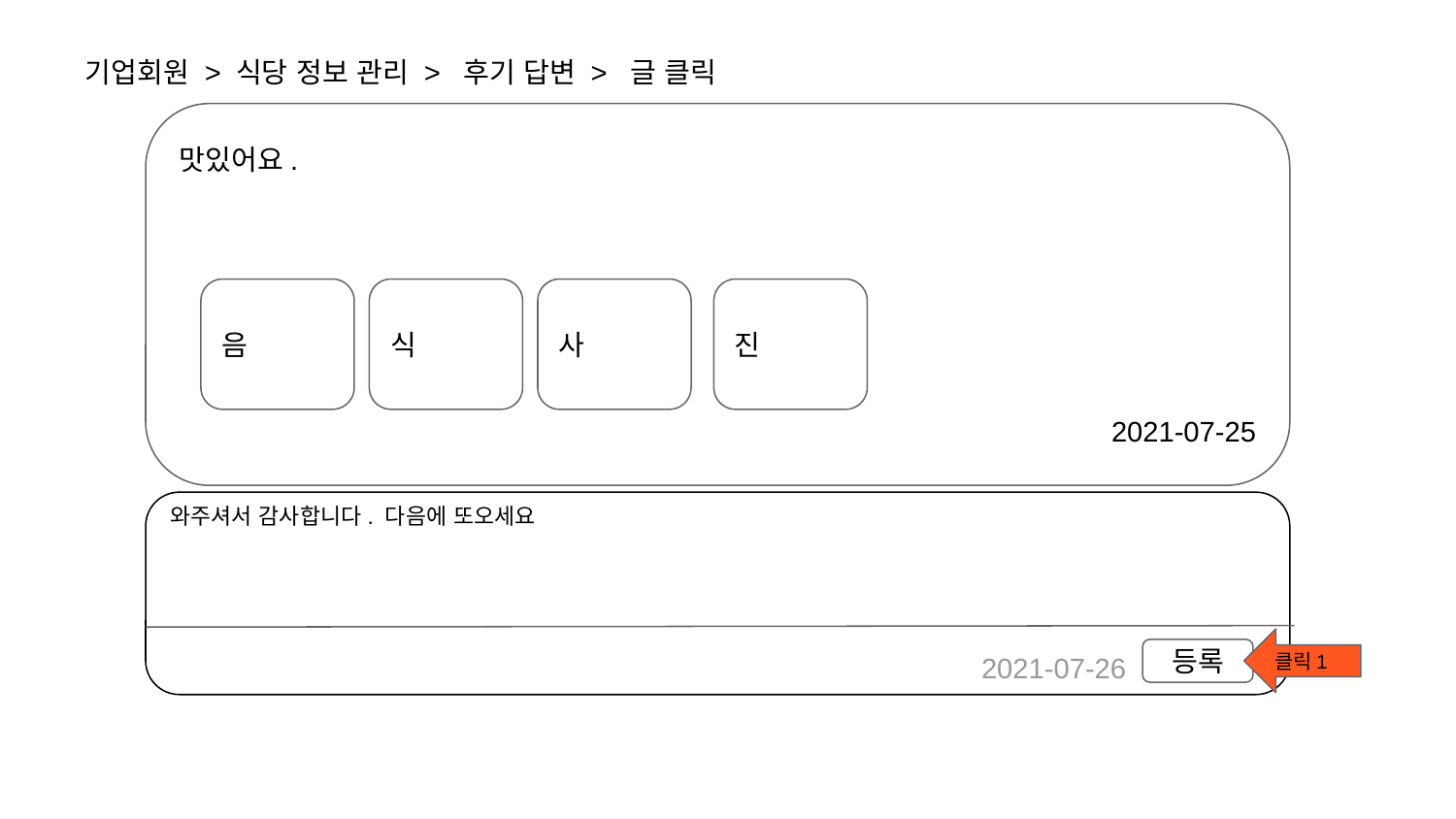

기업회원 > 식당 정보 관리 >  후기 답변 >  글 클릭
맛있어요.

2021-07-25
음
식
사
진
와주셔서 감사합니다. 다음에 또오세요

                                                                                    2021-07-26
클릭1
등록